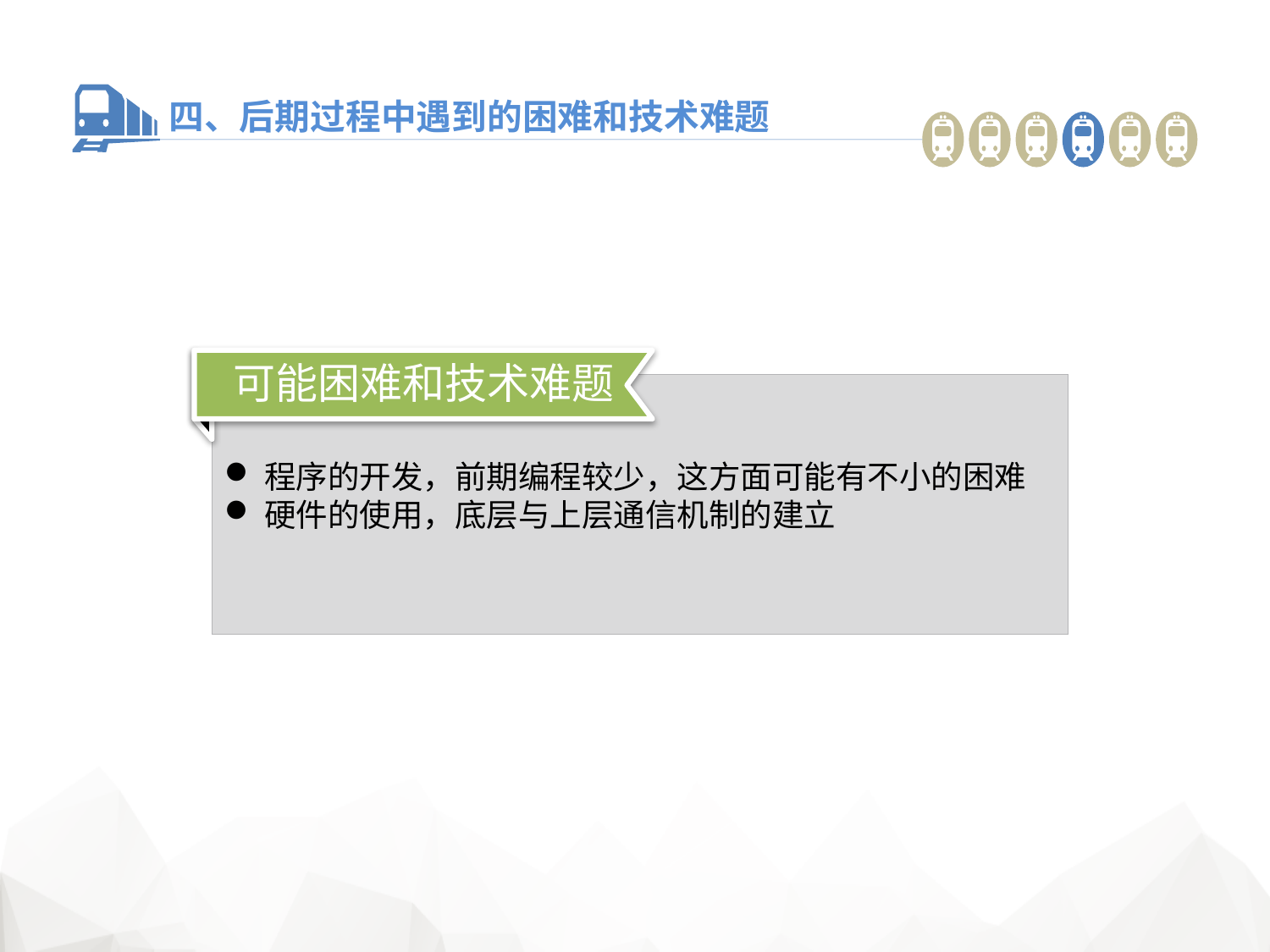

四、后期过程中遇到的困难和技术难题

可能困难和技术难题

程序的开发，前期编程较少，这方面可能有不小的困难
硬件的使用，底层与上层通信机制的建立